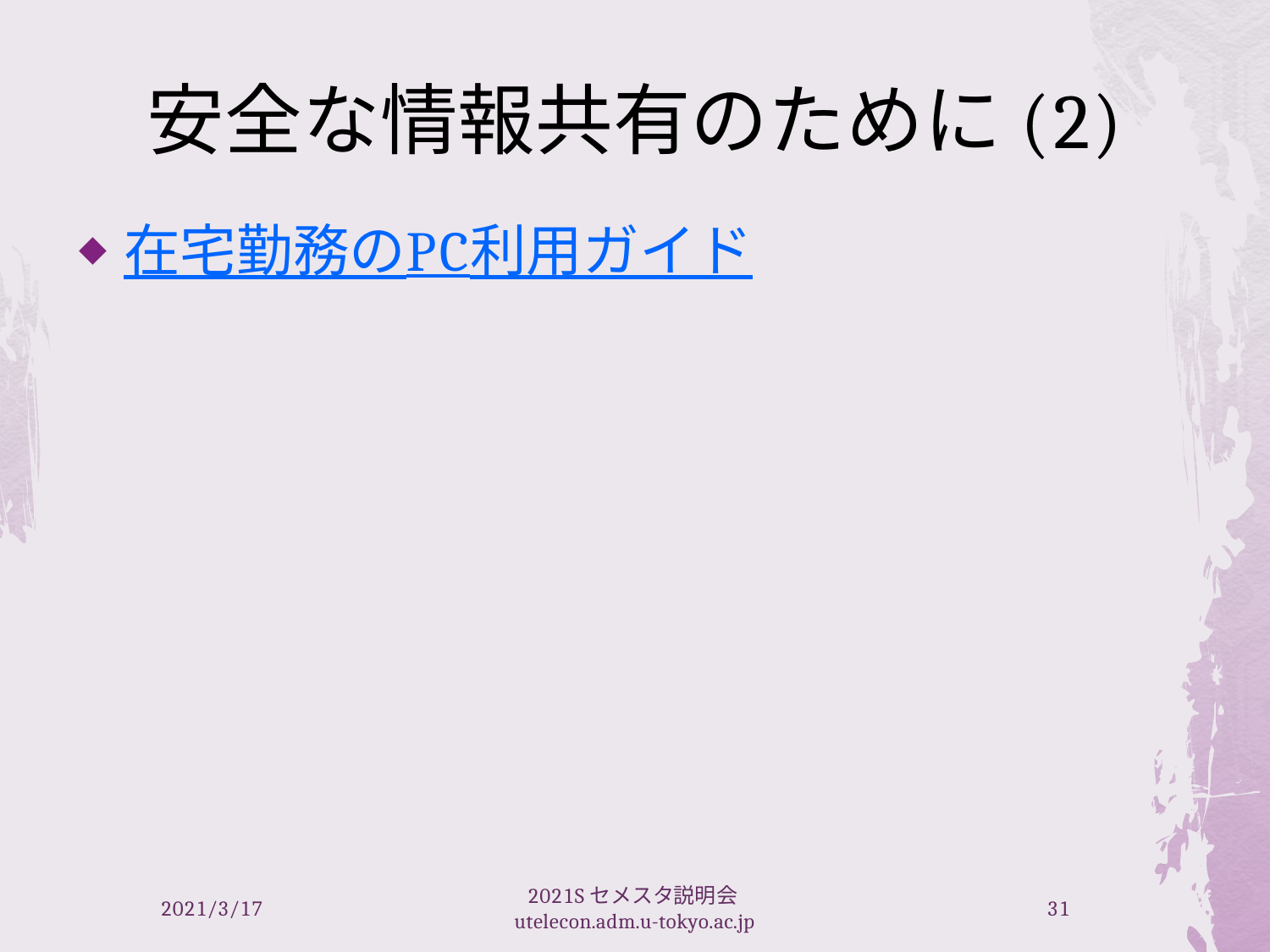

# 安全な情報共有のために(2)
在宅勤務のPC利用ガイド
2021/3/17
2021Sセメスタ説明会
utelecon.adm.u-tokyo.ac.jp
31